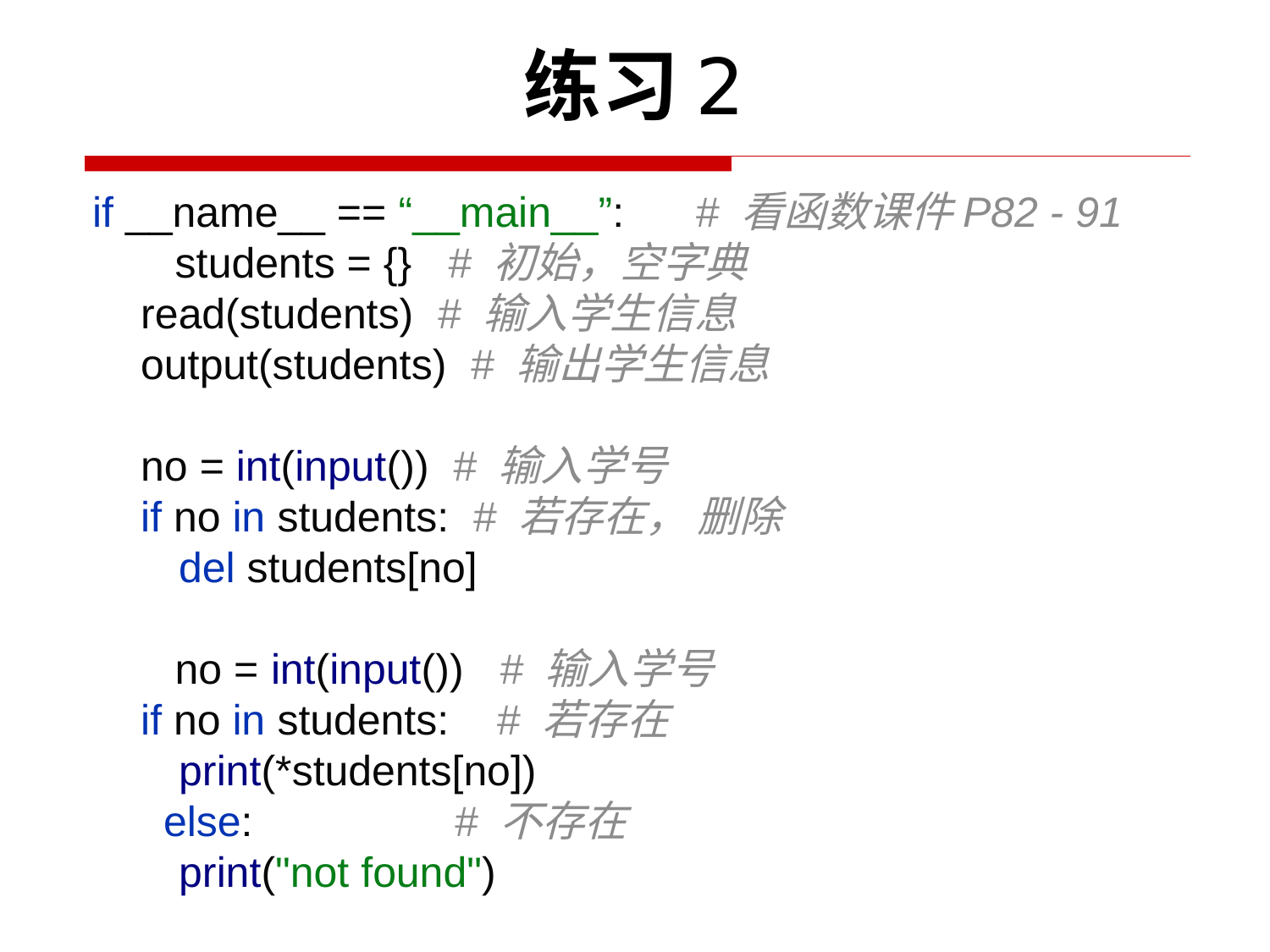

# 练习2
if __name__ == “__main__”:      # 看函数课件P82 - 91
       students = {}   # 初始，空字典
    read(students)  # 输入学生信息
    output(students)  # 输出学生信息
    no = int(input())  # 输入学号
    if no in students:  # 若存在， 删除
        del students[no]
       no = int(input())   # 输入学号
    if no in students:    # 若存在
        print(*students[no])
      else:                 # 不存在
        print("not found")
14